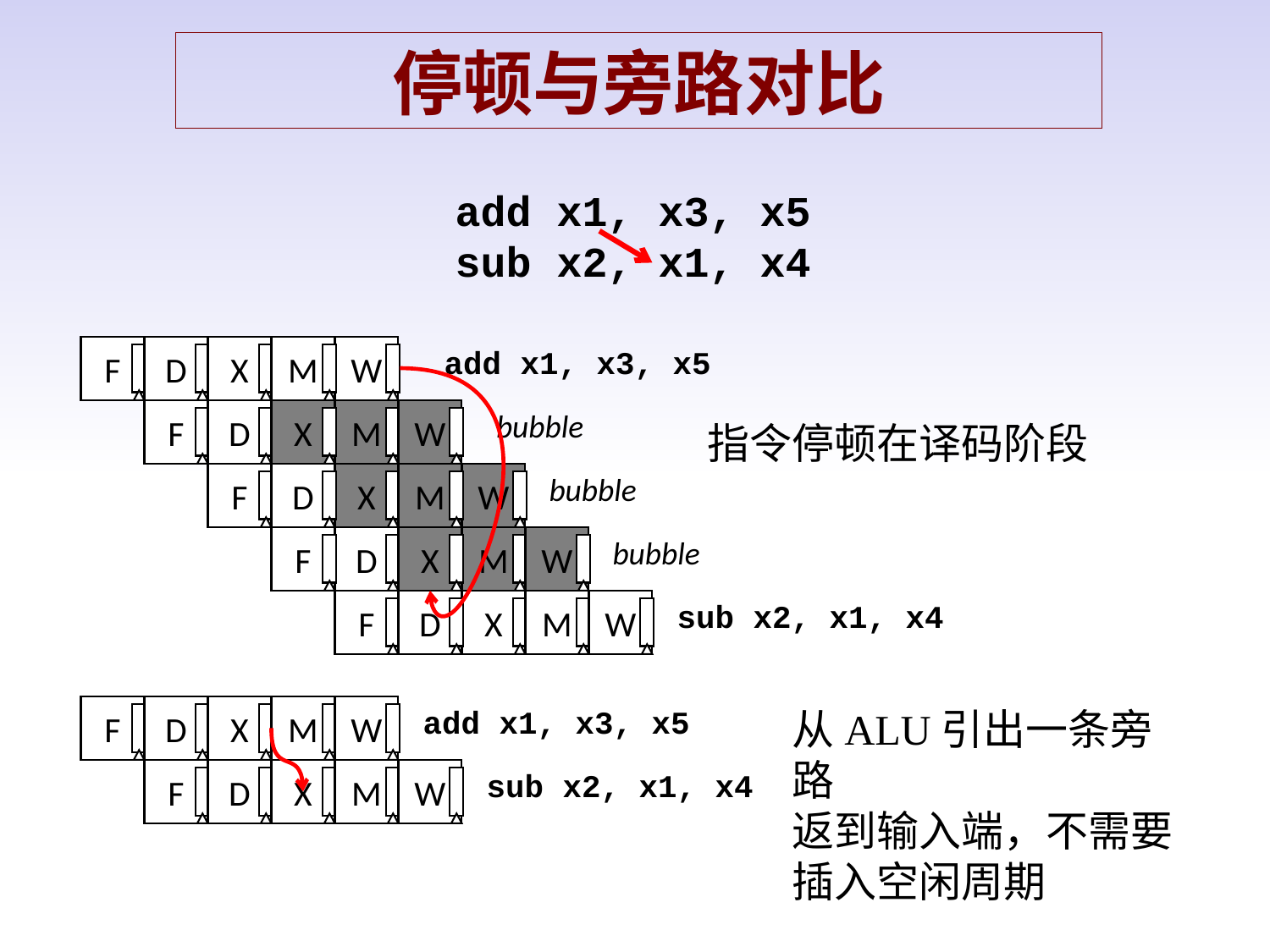

停顿与旁路对比
add x1, x3, x5
sub x2, x1, x4
F

D

F

X

D

F

M

X

bubble
D

F

指令停顿在译码阶段
W

M

X

bubble
D

F

add x1, x3, x5
W

M

X

D

bubble
W

M

W

X

M

W

sub x2, x1, x4
F

D

X

M

W

add x1, x3, x5
F

D

X

M

W

sub x2, x1, x4
从ALU引出一条旁路
返到输入端，不需要插入空闲周期